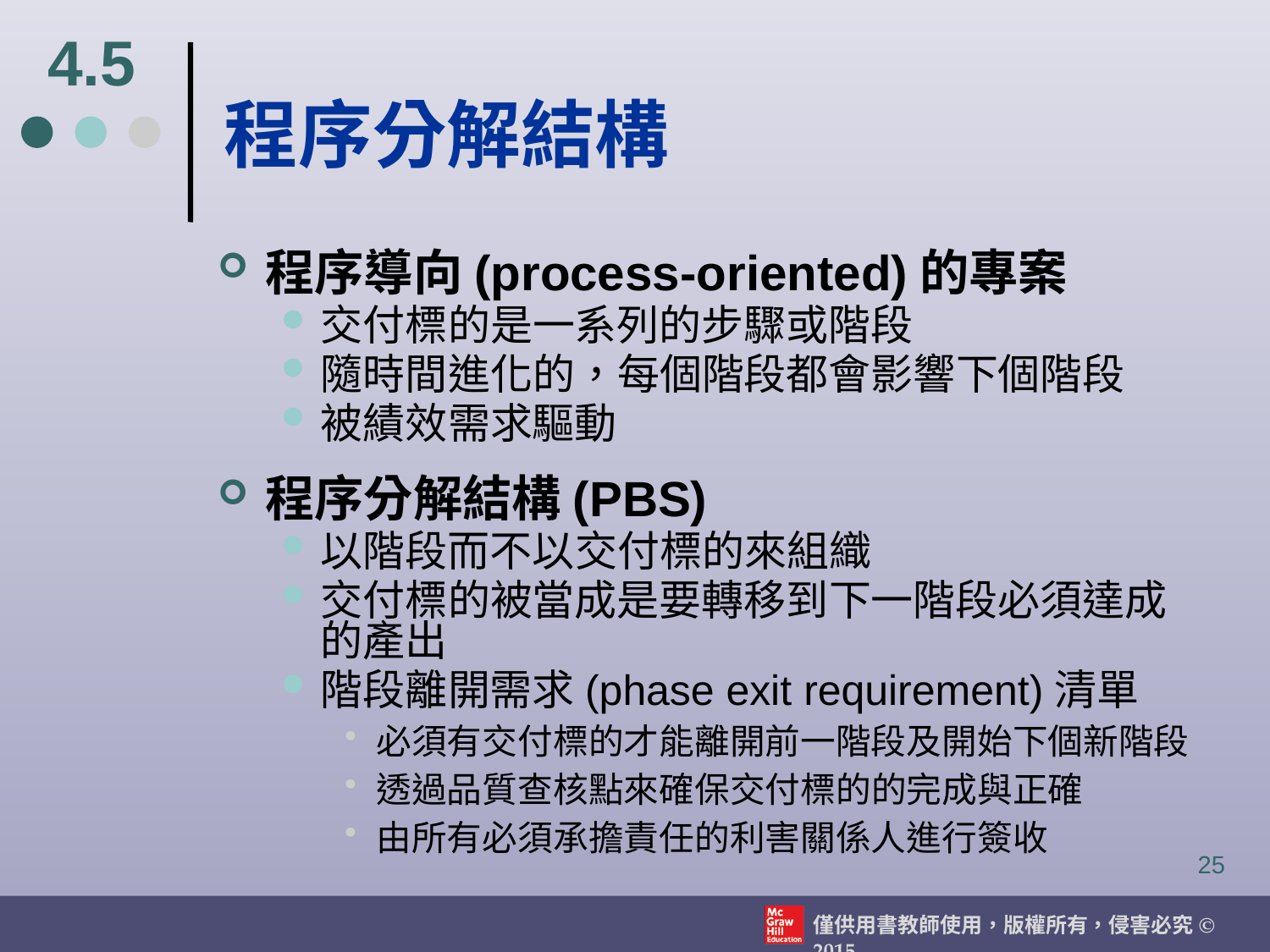

4.5
# 程序分解結構
程序導向(process-oriented)的專案
交付標的是一系列的步驟或階段
隨時間進化的，每個階段都會影響下個階段
被績效需求驅動
程序分解結構(PBS)
以階段而不以交付標的來組織
交付標的被當成是要轉移到下一階段必須達成的產出
階段離開需求(phase exit requirement)清單
必須有交付標的才能離開前一階段及開始下個新階段
透過品質查核點來確保交付標的的完成與正確
由所有必須承擔責任的利害關係人進行簽收
25